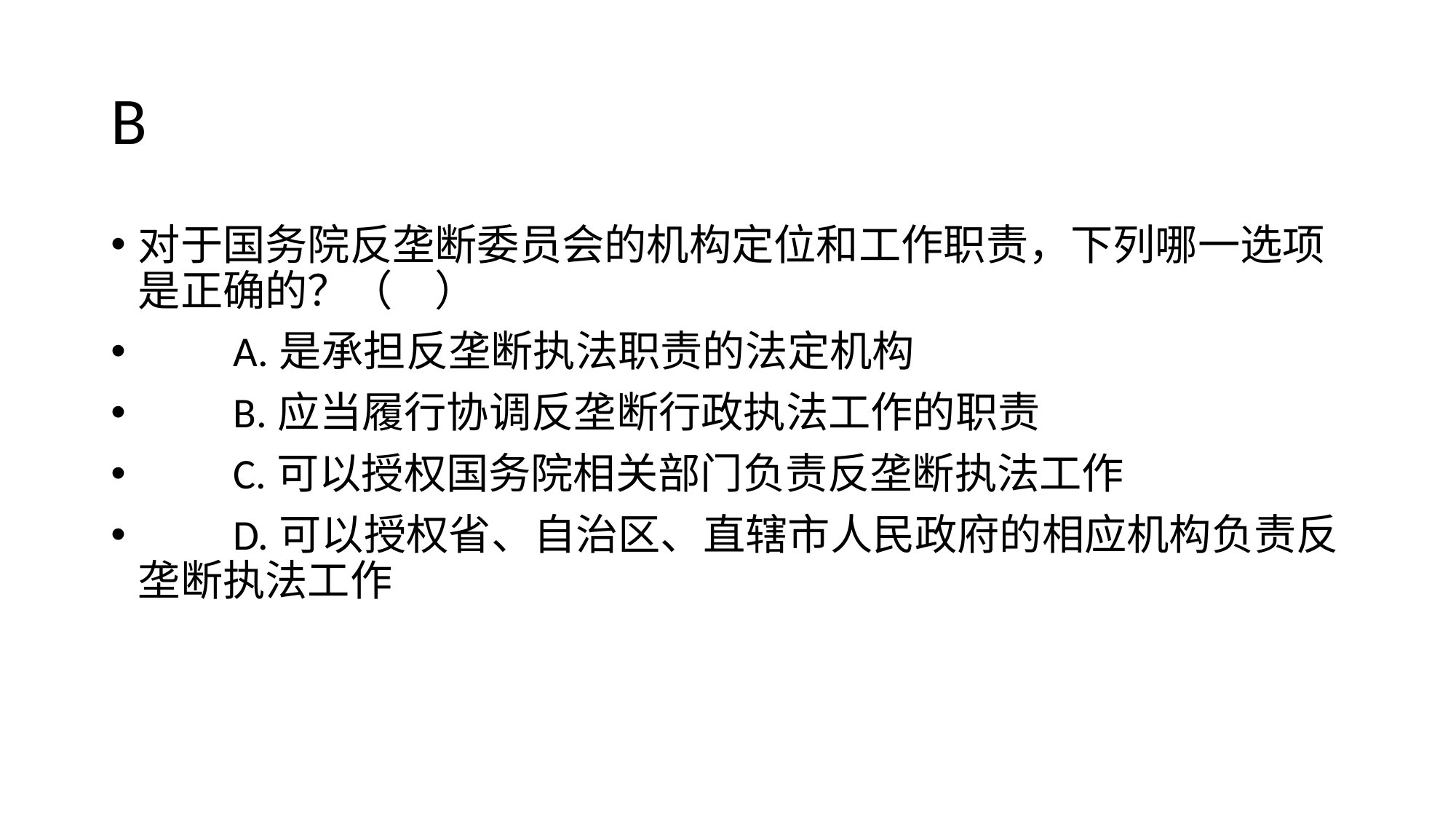

# B
对于国务院反垄断委员会的机构定位和工作职责，下列哪一选项是正确的？（　）
　　A.是承担反垄断执法职责的法定机构
　　B.应当履行协调反垄断行政执法工作的职责
　　C.可以授权国务院相关部门负责反垄断执法工作
　　D.可以授权省、自治区、直辖市人民政府的相应机构负责反垄断执法工作